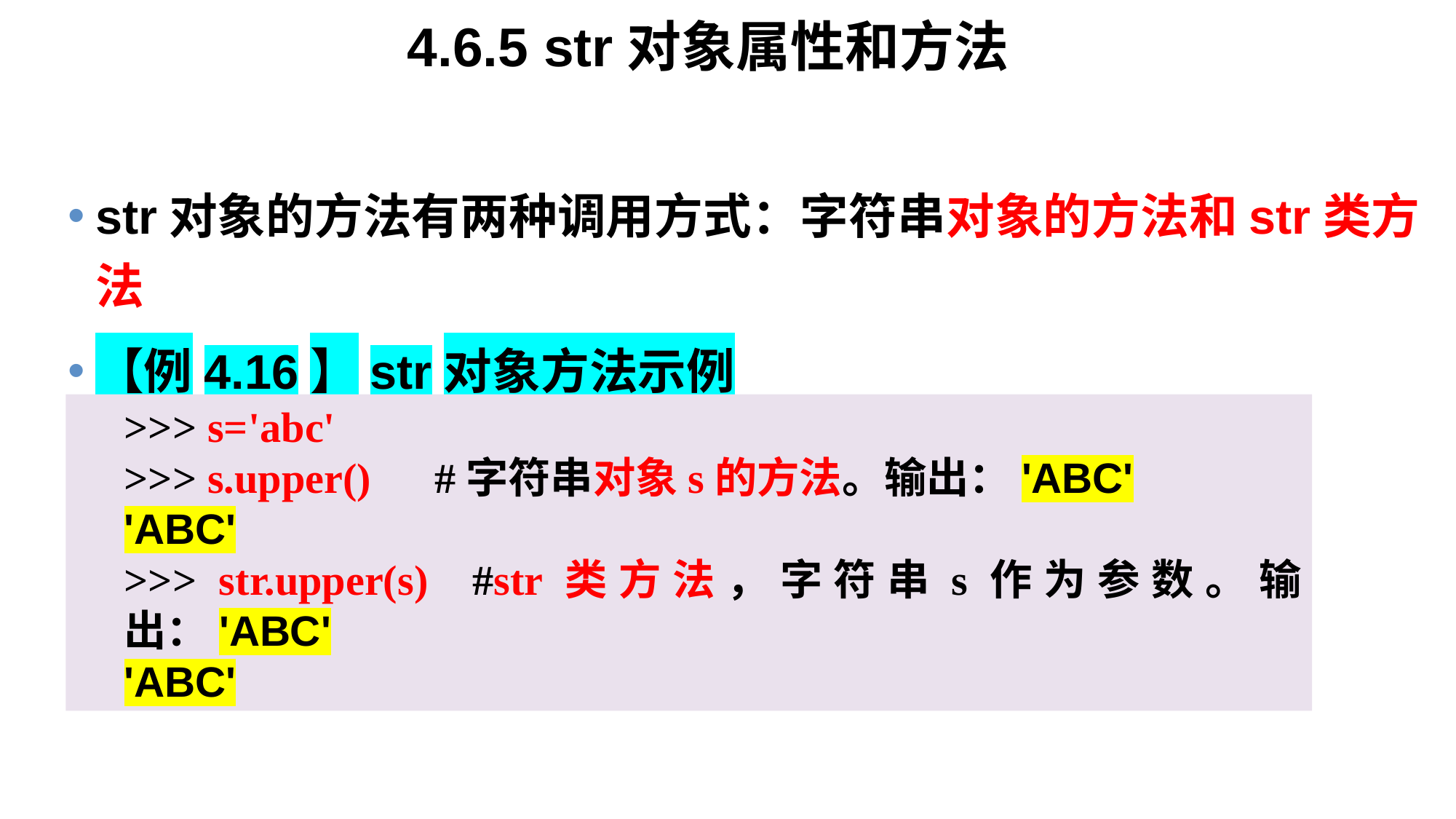

# 4.6.5 str对象属性和方法
str对象的方法有两种调用方式：字符串对象的方法和str类方法
【例4.16】str对象方法示例
>>> s='abc'
>>> s.upper()      #字符串对象s的方法。输出：'ABC'
'ABC'
>>> str.upper(s)  #str类方法，字符串s作为参数。输出：'ABC'
'ABC'